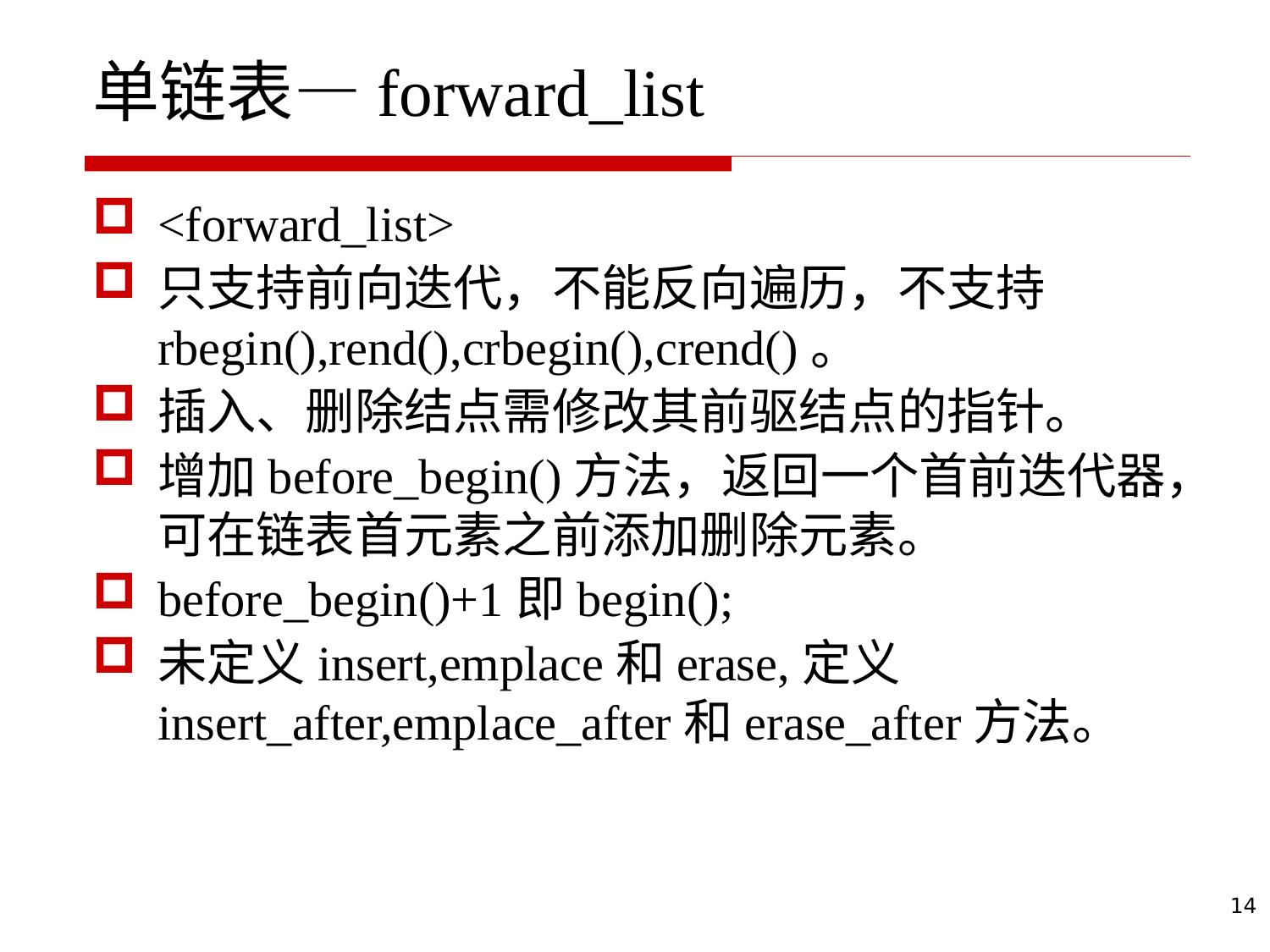

# 单链表—forward_list
<forward_list>
只支持前向迭代，不能反向遍历，不支持rbegin(),rend(),crbegin(),crend()。
插入、删除结点需修改其前驱结点的指针。
增加before_begin()方法，返回一个首前迭代器，可在链表首元素之前添加删除元素。
before_begin()+1即begin();
未定义insert,emplace和erase,定义insert_after,emplace_after和erase_after方法。
14